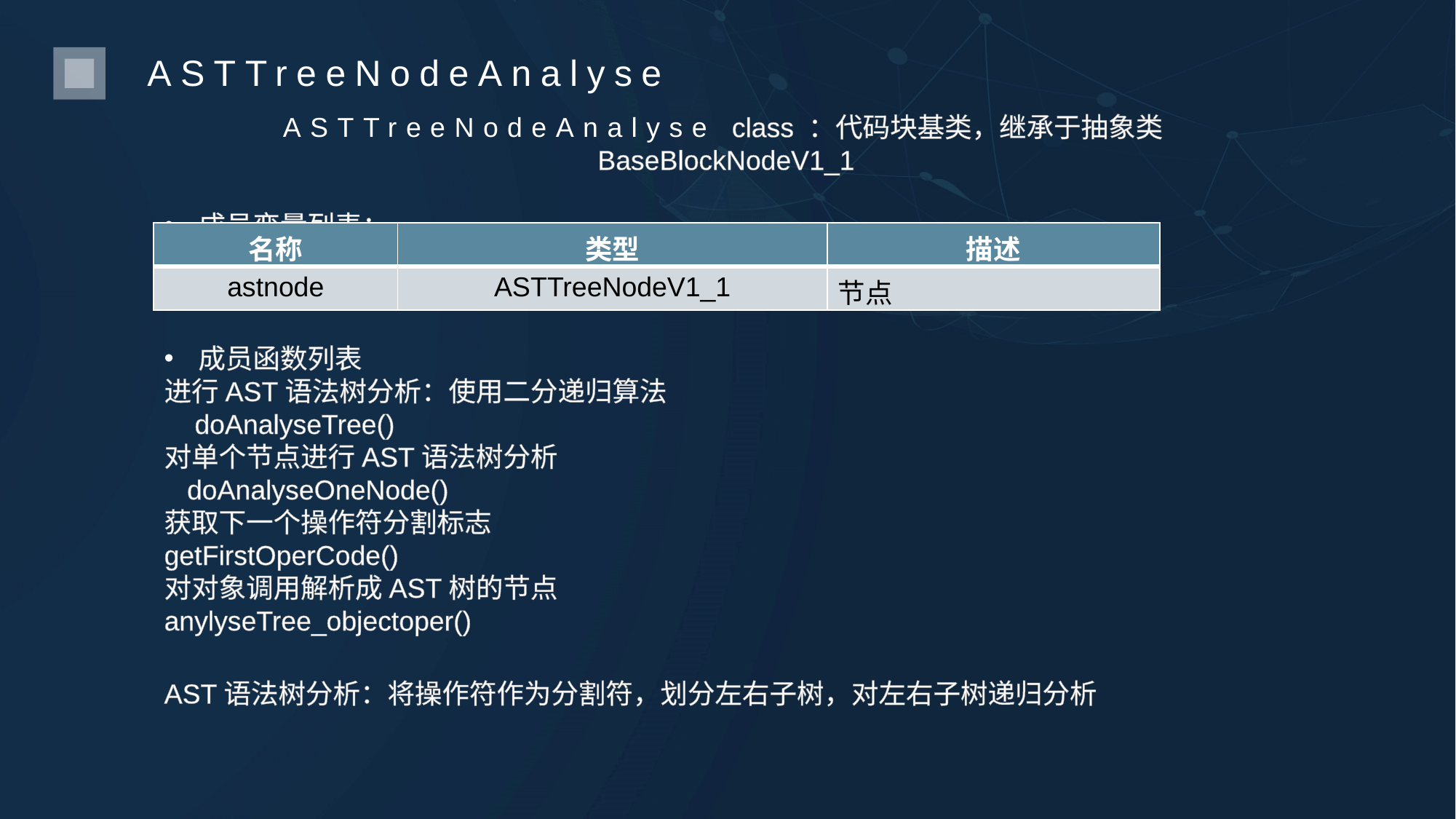

ASTTreeNodeAnalyse

ASTTreeNodeAnalyse  class ：代码块基类，继承于抽象类BaseBlockNodeV1_1

成员变量列表：
| 名称 | 类型 | 描述 |
| --- | --- | --- |
| astnode | ASTTreeNodeV1\_1 | 节点 |
成员函数列表
进行AST语法树分析：使用二分递归算法
    doAnalyseTree()
对单个节点进行AST语法树分析
   doAnalyseOneNode()
获取下一个操作符分割标志
getFirstOperCode()
对对象调用解析成AST树的节点
anylyseTree_objectoper()
AST语法树分析：将操作符作为分割符，划分左右子树，对左右子树递归分析